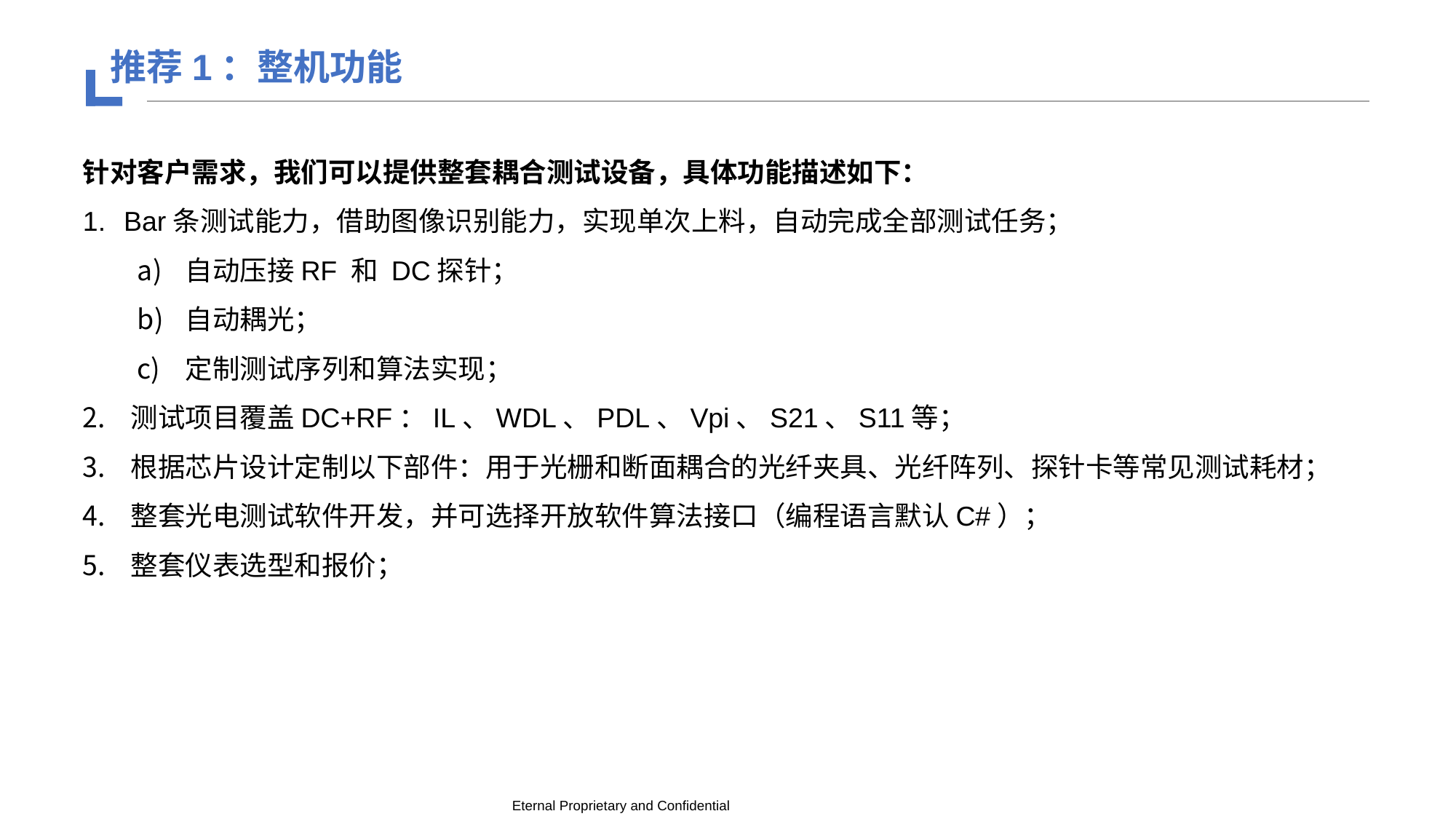

推荐1：整机功能

针对客户需求，我们可以提供整套耦合测试设备，具体功能描述如下：
Bar条测试能力，借助图像识别能力，实现单次上料，自动完成全部测试任务；
自动压接RF 和 DC探针；
自动耦光；
定制测试序列和算法实现；
测试项目覆盖DC+RF：IL、WDL、PDL、Vpi、S21、S11等；
根据芯片设计定制以下部件：用于光栅和断面耦合的光纤夹具、光纤阵列、探针卡等常见测试耗材；
整套光电测试软件开发，并可选择开放软件算法接口（编程语言默认C#）；
整套仪表选型和报价；
Eternal Proprietary and Confidential